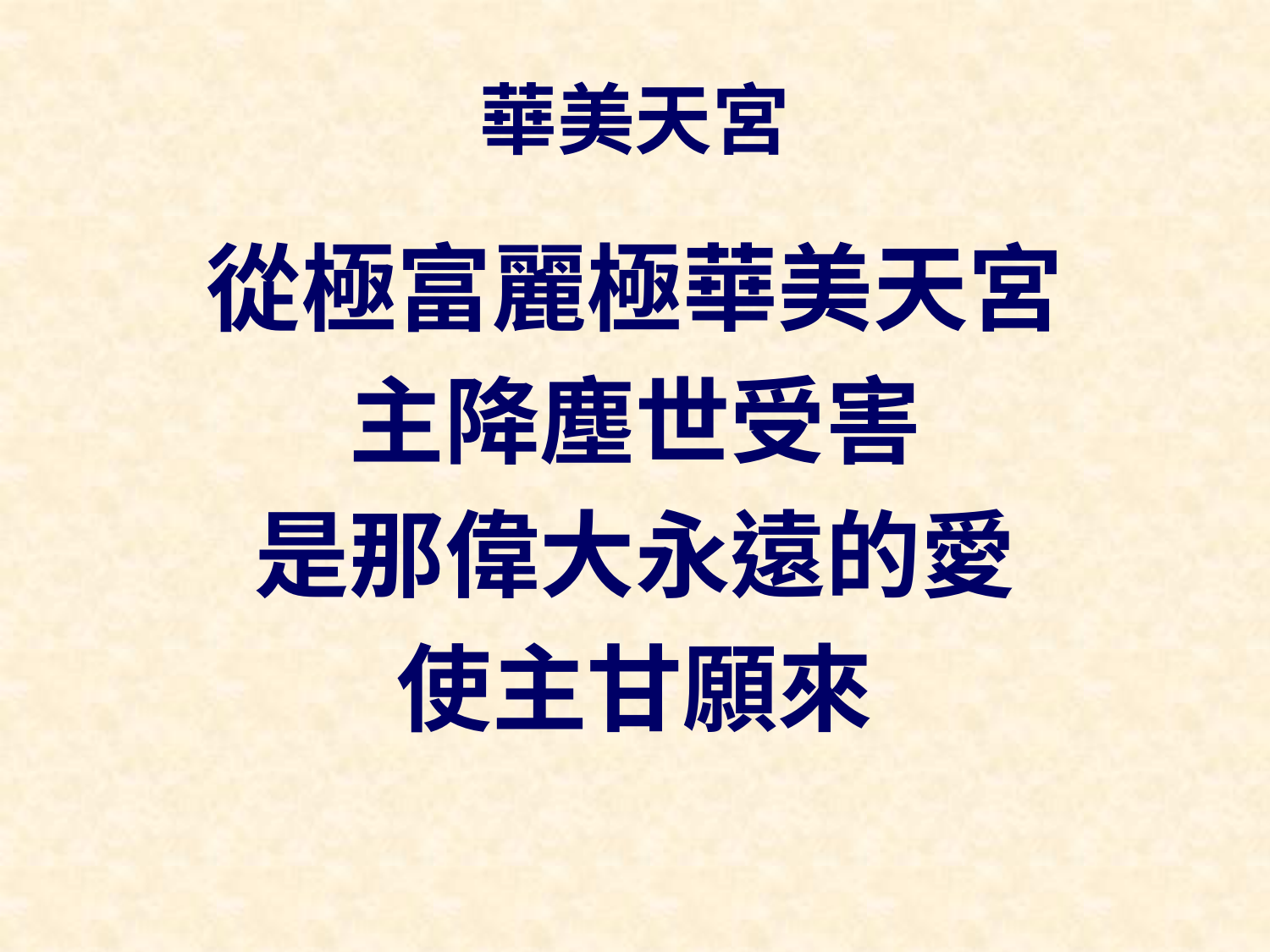

# 華美天宮
從極富麗極華美天宮
主降塵世受害
是那偉大永遠的愛
使主甘願來